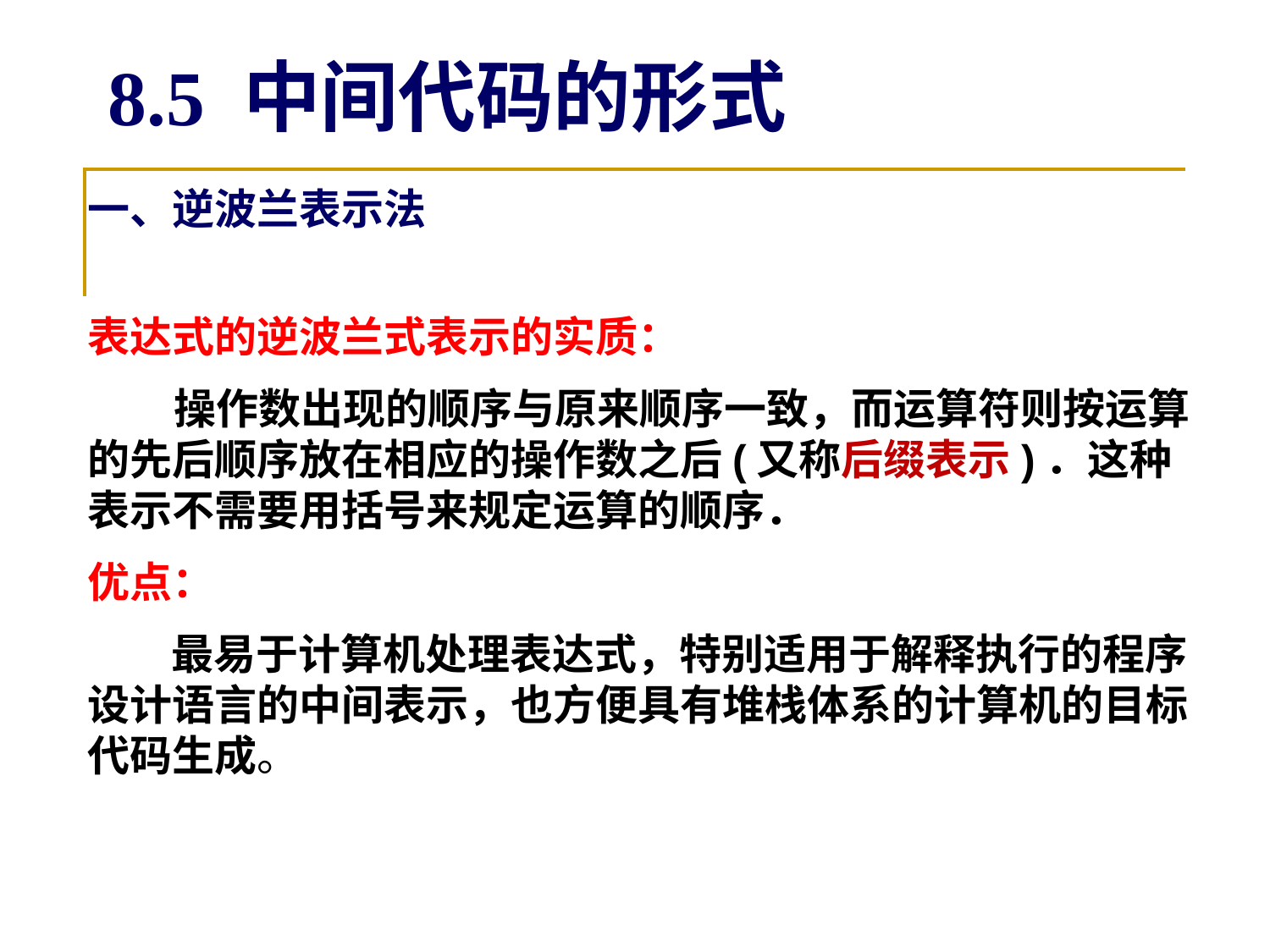

8.5 中间代码的形式
一、逆波兰表示法
表达式的逆波兰式表示的实质：
        操作数出现的顺序与原来顺序一致，而运算符则按运算的先后顺序放在相应的操作数之后(又称后缀表示)．这种表示不需要用括号来规定运算的顺序．
优点：
　　 最易于计算机处理表达式，特别适用于解释执行的程序设计语言的中间表示，也方便具有堆栈体系的计算机的目标代码生成。
60